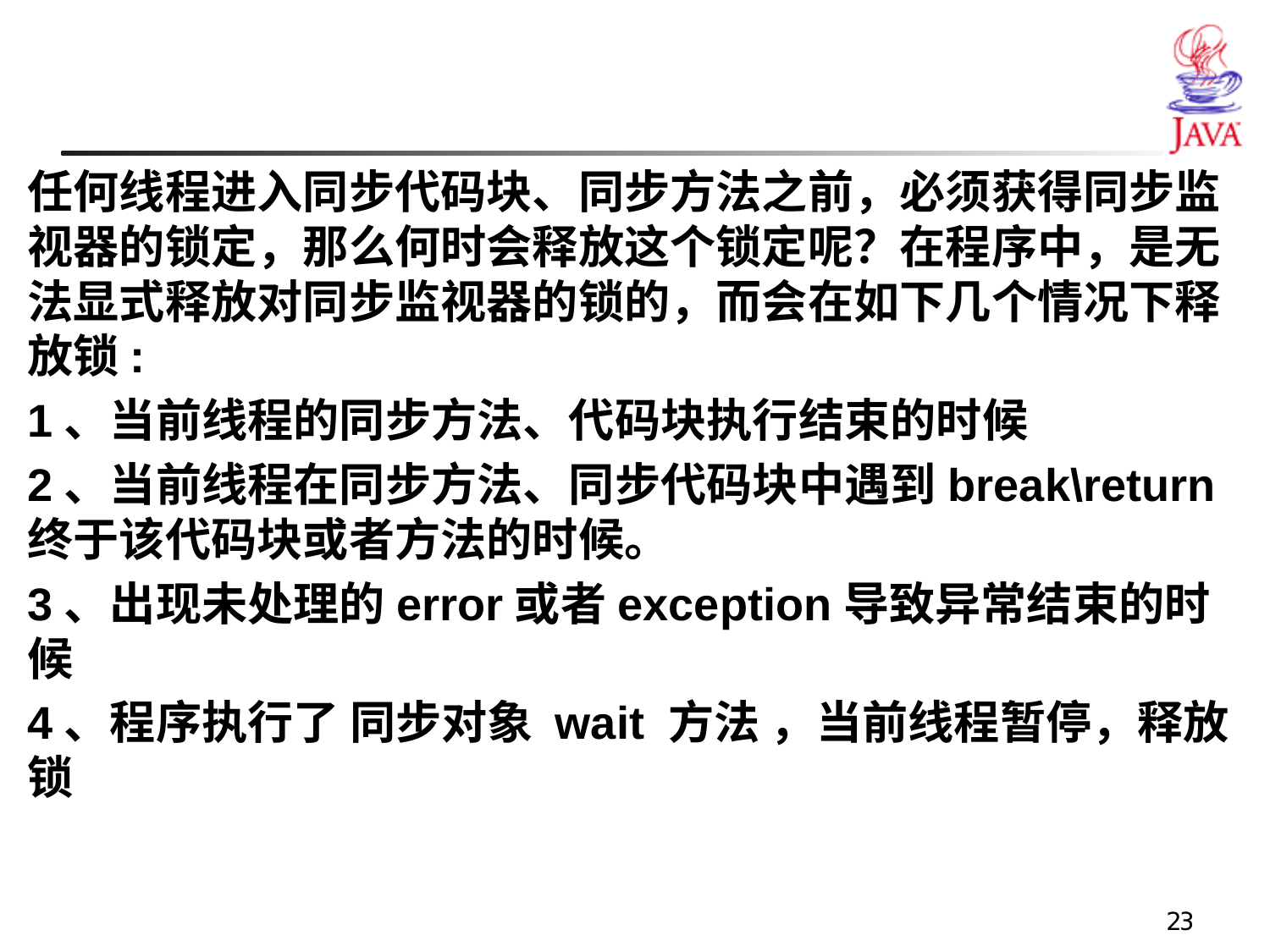

任何线程进入同步代码块、同步方法之前，必须获得同步监视器的锁定，那么何时会释放这个锁定呢？在程序中，是无法显式释放对同步监视器的锁的，而会在如下几个情况下释放锁:
1、当前线程的同步方法、代码块执行结束的时候
2、当前线程在同步方法、同步代码块中遇到break\return 终于该代码块或者方法的时候。
3、出现未处理的error或者exception导致异常结束的时候
4、程序执行了 同步对象 wait 方法 ，当前线程暂停，释放锁

23